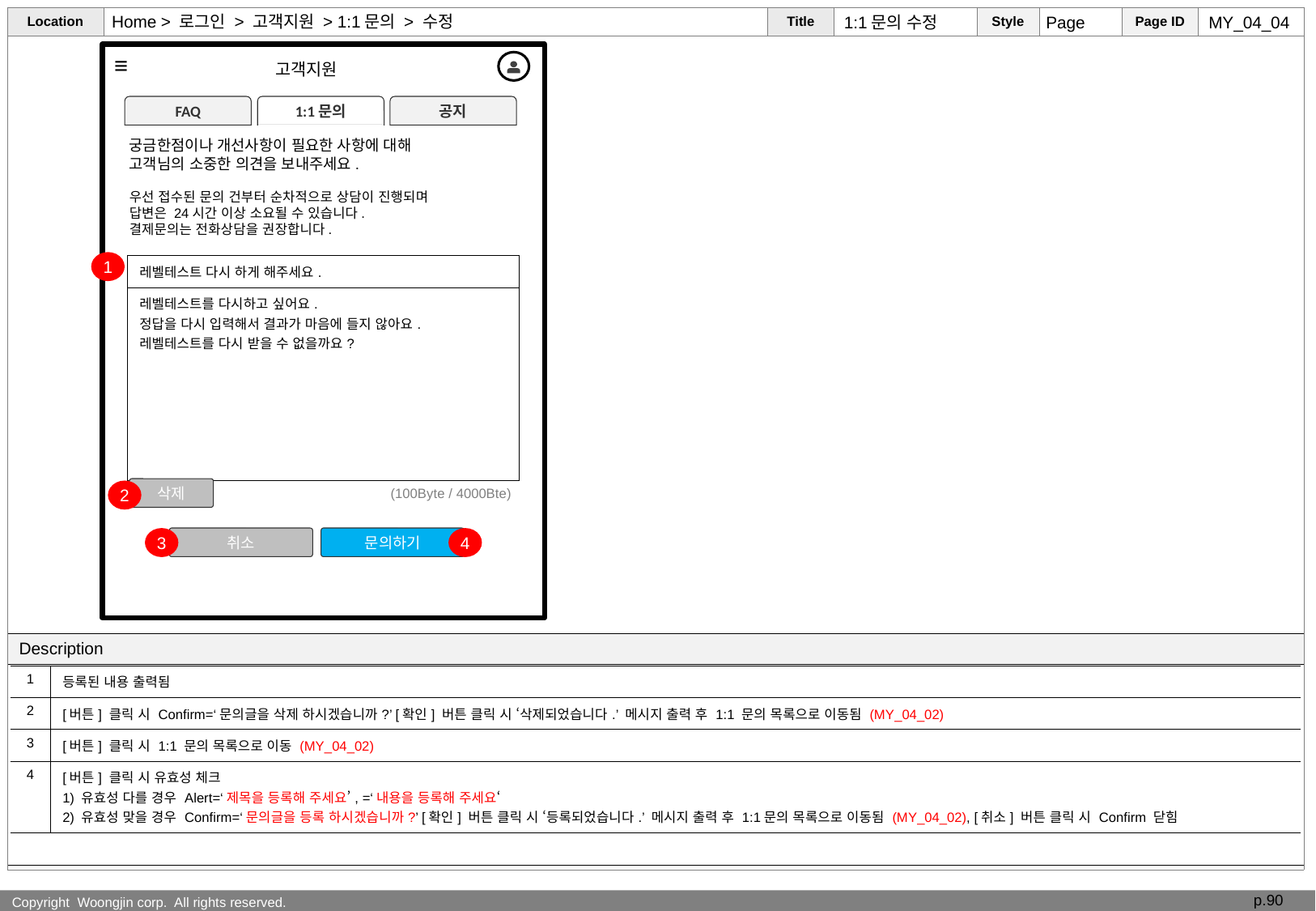

# Home > 로그인 > 고객지원 > 1:1문의 > 수정
1:1문의 수정
Page
MY_04_04
|  | 고객지원 |
| --- | --- |
FAQ
1:1문의
공지
궁금한점이나 개선사항이 필요한 사항에 대해
고객님의 소중한 의견을 보내주세요.

우선 접수된 문의 건부터 순차적으로 상담이 진행되며
답변은 24시간 이상 소요될 수 있습니다.
결제문의는 전화상담을 권장합니다.
1
| 레벨테스트 다시 하게 해주세요. |
| --- |
| 레벨테스트를 다시하고 싶어요. 정답을 다시 입력해서 결과가 마음에 들지 않아요. 레벨테스트를 다시 받을 수 없을까요? |
삭제
2
(100Byte / 4000Bte)
3
취소
문의하기
4
| 1 | 등록된 내용 출력됨 |
| --- | --- |
| 2 | [버튼] 클릭 시 Confirm=‘문의글을 삭제 하시겠습니까?’ [확인] 버튼 클릭 시 ‘삭제되었습니다.’ 메시지 출력 후 1:1 문의 목록으로 이동됨 (MY\_04\_02) |
| 3 | [버튼] 클릭 시 1:1 문의 목록으로 이동 (MY\_04\_02) |
| 4 | [버튼] 클릭 시 유효성 체크 1) 유효성 다를 경우 Alert=‘제목을 등록해 주세요’, =‘내용을 등록해 주세요‘ 2) 유효성 맞을 경우 Confirm=‘문의글을 등록 하시겠습니까?’ [확인] 버튼 클릭 시 ‘등록되었습니다.’ 메시지 출력 후 1:1문의 목록으로 이동됨 (MY\_04\_02), [취소] 버튼 클릭 시 Confirm 닫힘 |